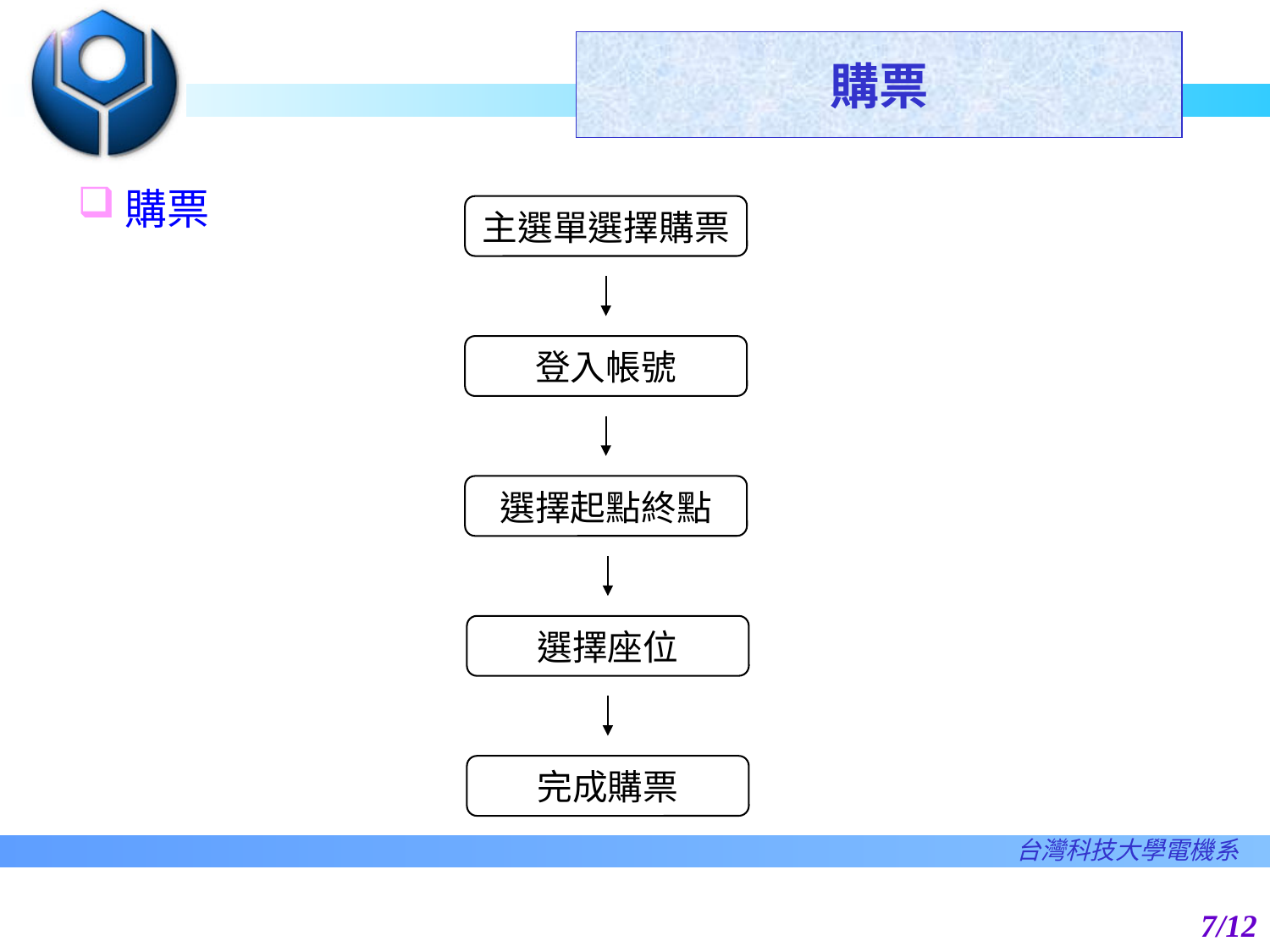

# 購票
購票
主選單選擇購票
登入帳號
選擇起點終點
選擇座位
完成購票
7/12